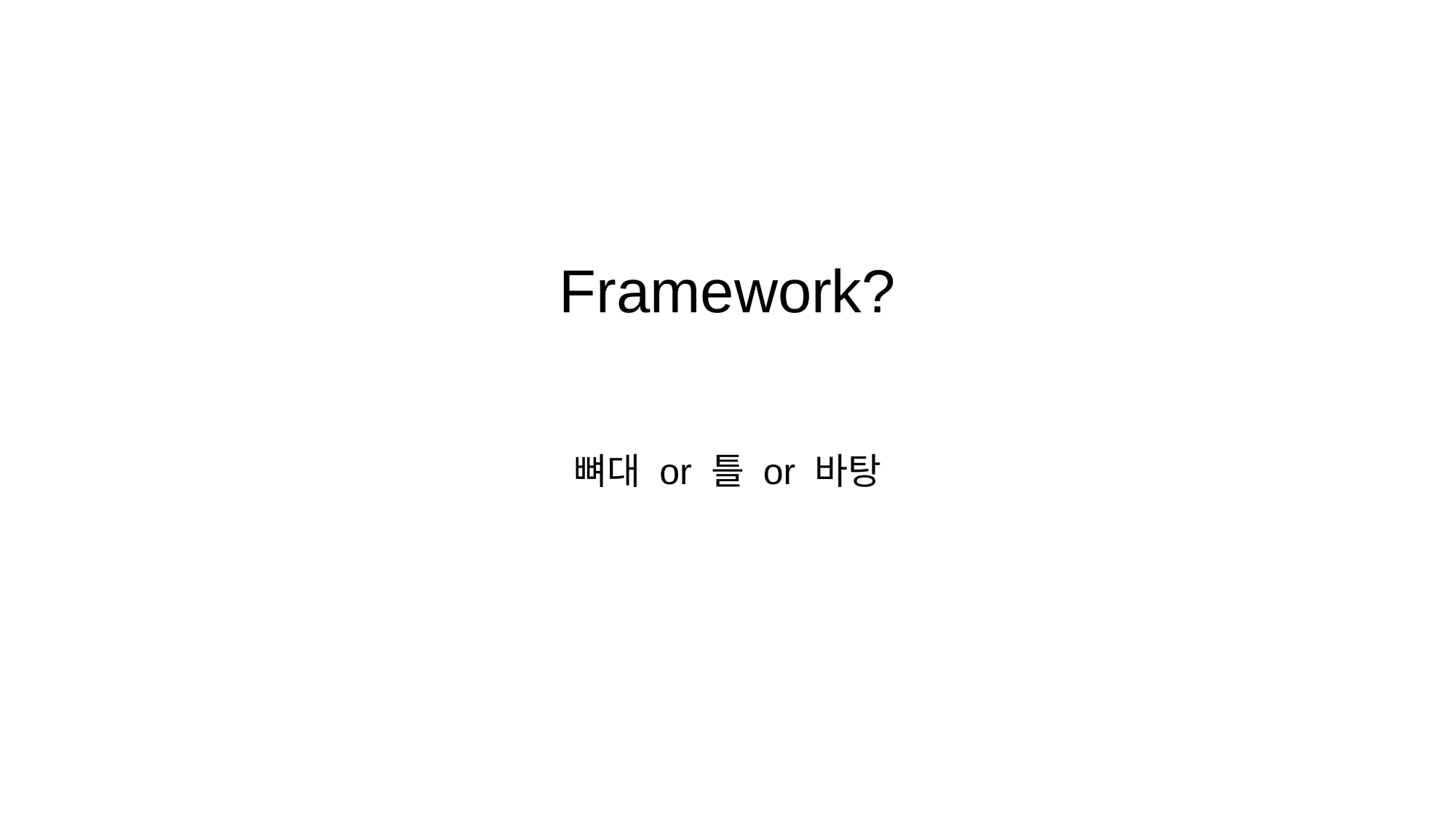

# Framework?
뼈대 or 틀 or 바탕